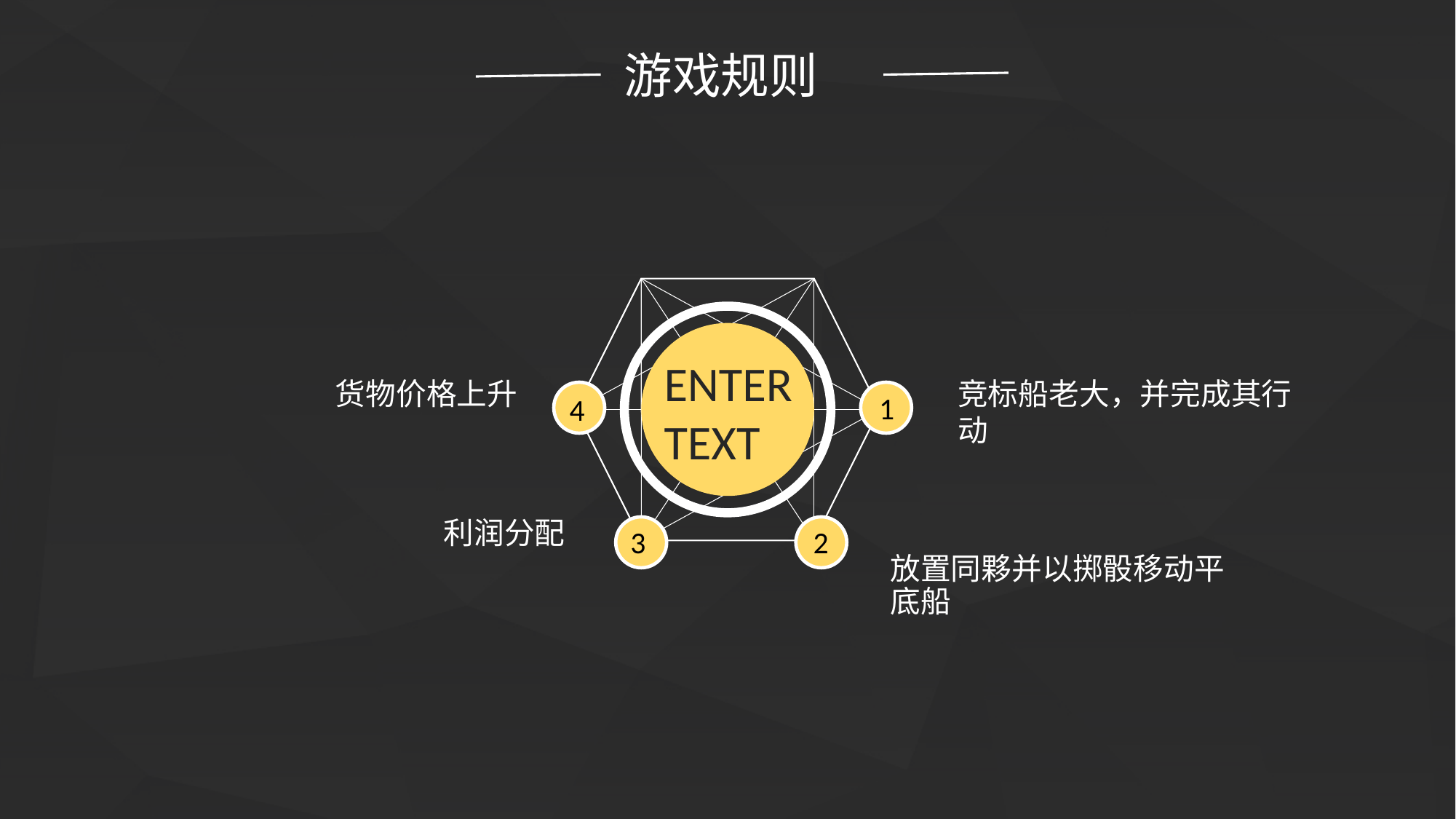

游戏规则

ENTER
TEXT
货物价格上升
竞标船老大，并完成其行动

1
4
利润分配

3
2
放置同夥并以掷骰移动平底船